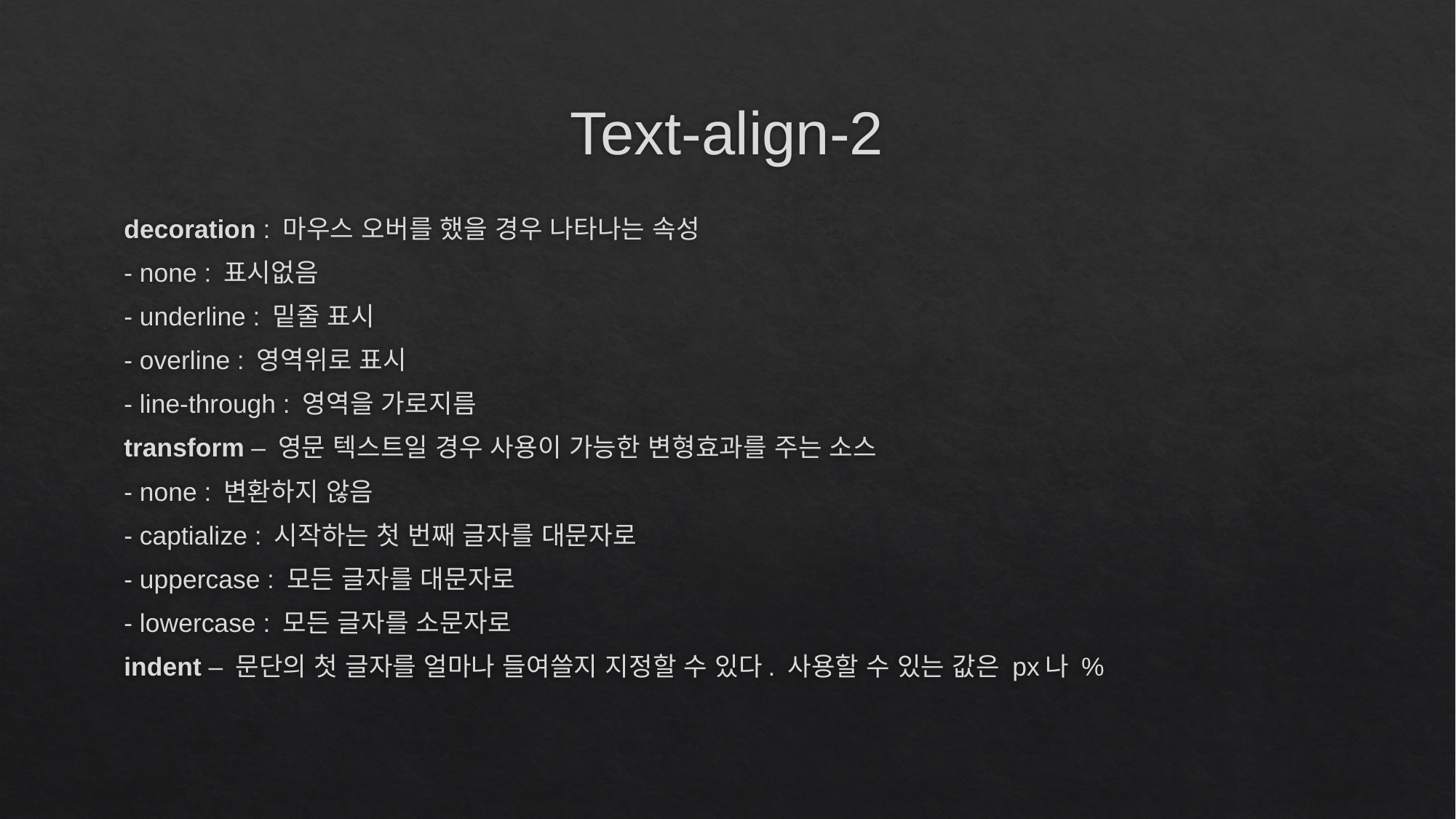

# Text-align-2
decoration : 마우스 오버를 했을 경우 나타나는 속성
- none : 표시없음
- underline : 밑줄 표시
- overline : 영역위로 표시
- line-through : 영역을 가로지름
transform – 영문 텍스트일 경우 사용이 가능한 변형효과를 주는 소스
- none : 변환하지 않음
- captialize : 시작하는 첫 번째 글자를 대문자로
- uppercase : 모든 글자를 대문자로
- lowercase : 모든 글자를 소문자로
indent – 문단의 첫 글자를 얼마나 들여쓸지 지정할 수 있다. 사용할 수 있는 값은 px나 %